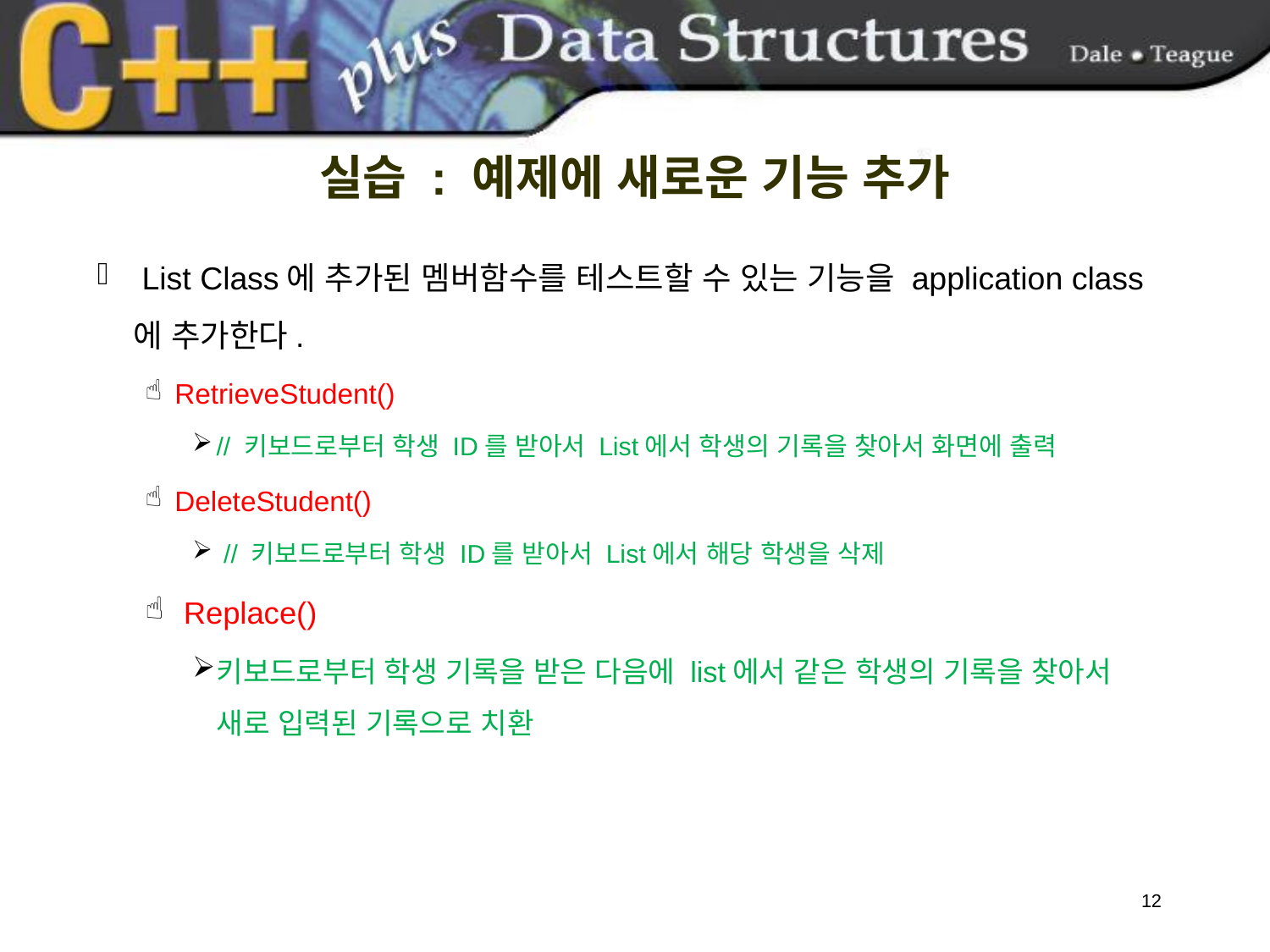

# 실습 : 예제에 새로운 기능 추가
 List Class에 추가된 멤버함수를 테스트할 수 있는 기능을 application class에 추가한다.
RetrieveStudent()
// 키보드로부터 학생 ID를 받아서 List에서 학생의 기록을 찾아서 화면에 출력
DeleteStudent()
 // 키보드로부터 학생 ID를 받아서 List에서 해당 학생을 삭제
 Replace()
키보드로부터 학생 기록을 받은 다음에 list에서 같은 학생의 기록을 찾아서 새로 입력된 기록으로 치환